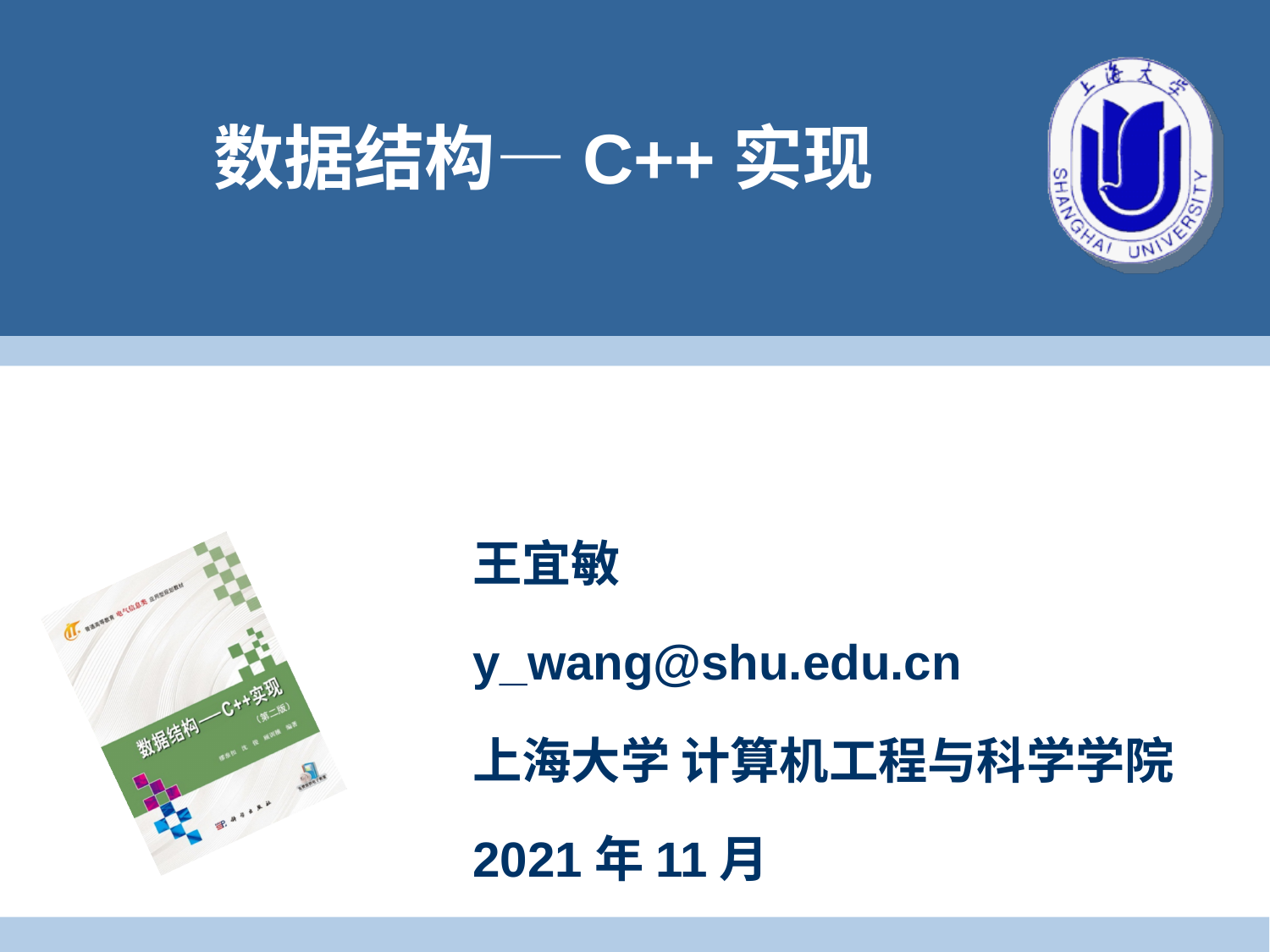

# 数据结构—C++实现
王宜敏
y_wang@shu.edu.cn
上海大学 计算机工程与科学学院
2021年11月